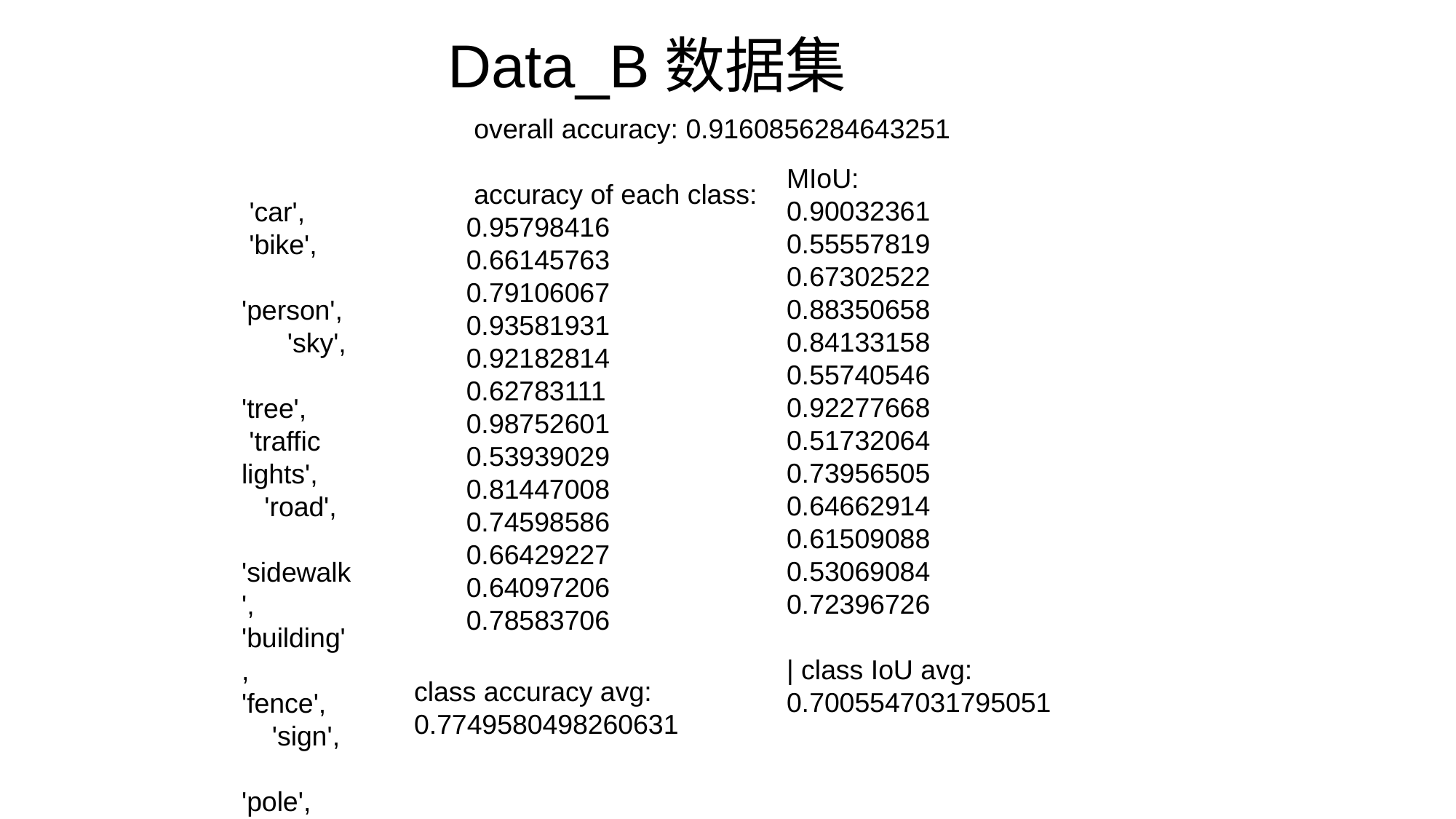

Data_B数据集
 overall accuracy: 0.9160856284643251

 accuracy of each class:
0.95798416
0.66145763
0.79106067
0.93581931
0.92182814
0.62783111
0.98752601
0.53939029
0.81447008
0.74598586
0.66429227
0.64097206
0.78583706

MIoU:
0.90032361
0.55557819
0.67302522
0.88350658
0.84133158
0.55740546
0.92277668
0.51732064
0.73956505
0.64662914
0.61509088
0.53069084
0.72396726

| class IoU avg:
0.7005547031795051
 'car',        'bike',        'person',        'sky',        'tree',        'traffic lights',        'road',        'sidewalk',        'building',        'fence',        'sign',        'pole',        'bus'
class accuracy avg:
0.7749580498260631